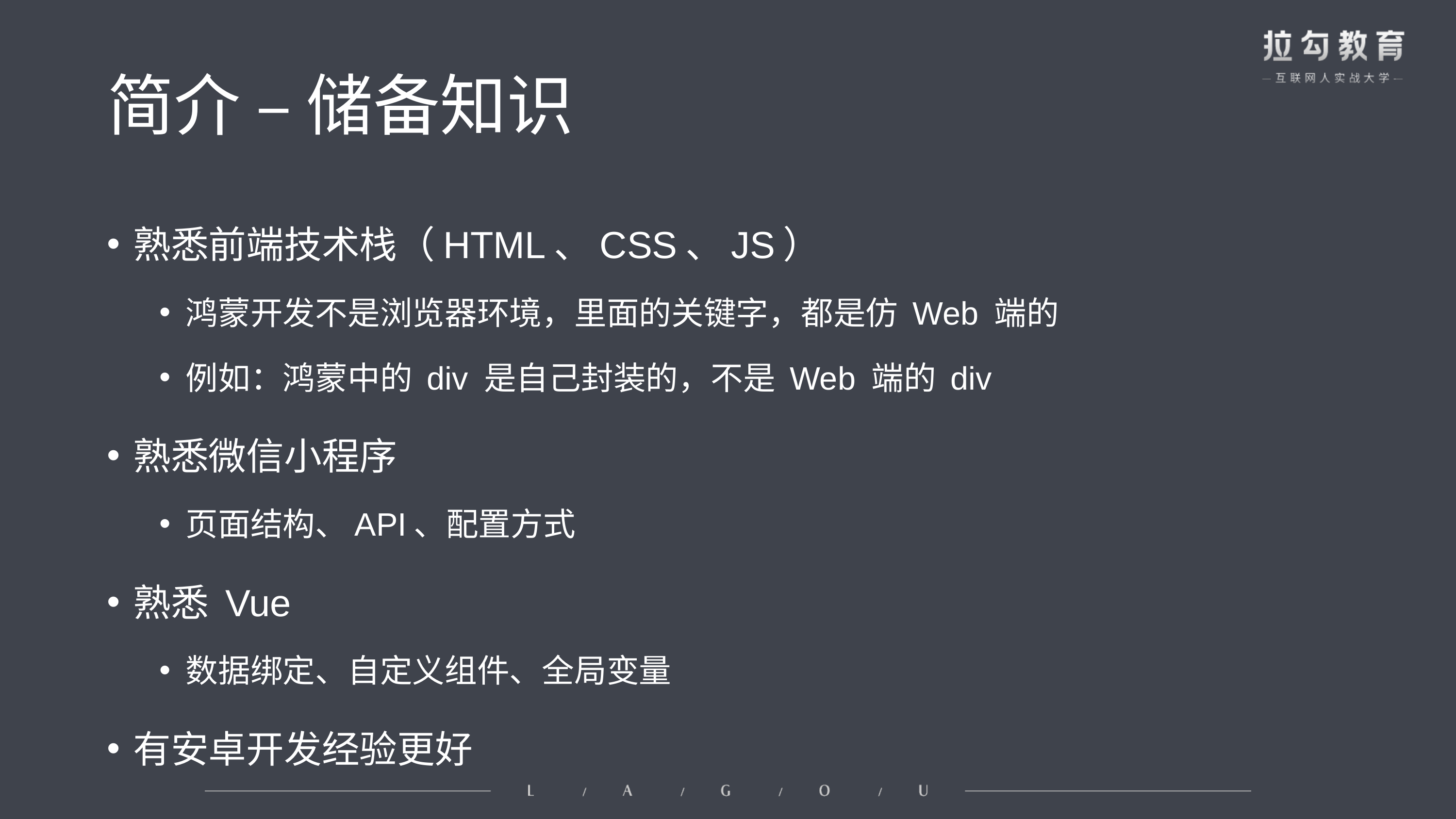

# 简介 – 储备知识
熟悉前端技术栈（HTML、CSS、JS）
鸿蒙开发不是浏览器环境，里面的关键字，都是仿 Web 端的
例如：鸿蒙中的 div 是自己封装的，不是 Web 端的 div
熟悉微信小程序
页面结构、API、配置方式
熟悉 Vue
数据绑定、自定义组件、全局变量
有安卓开发经验更好